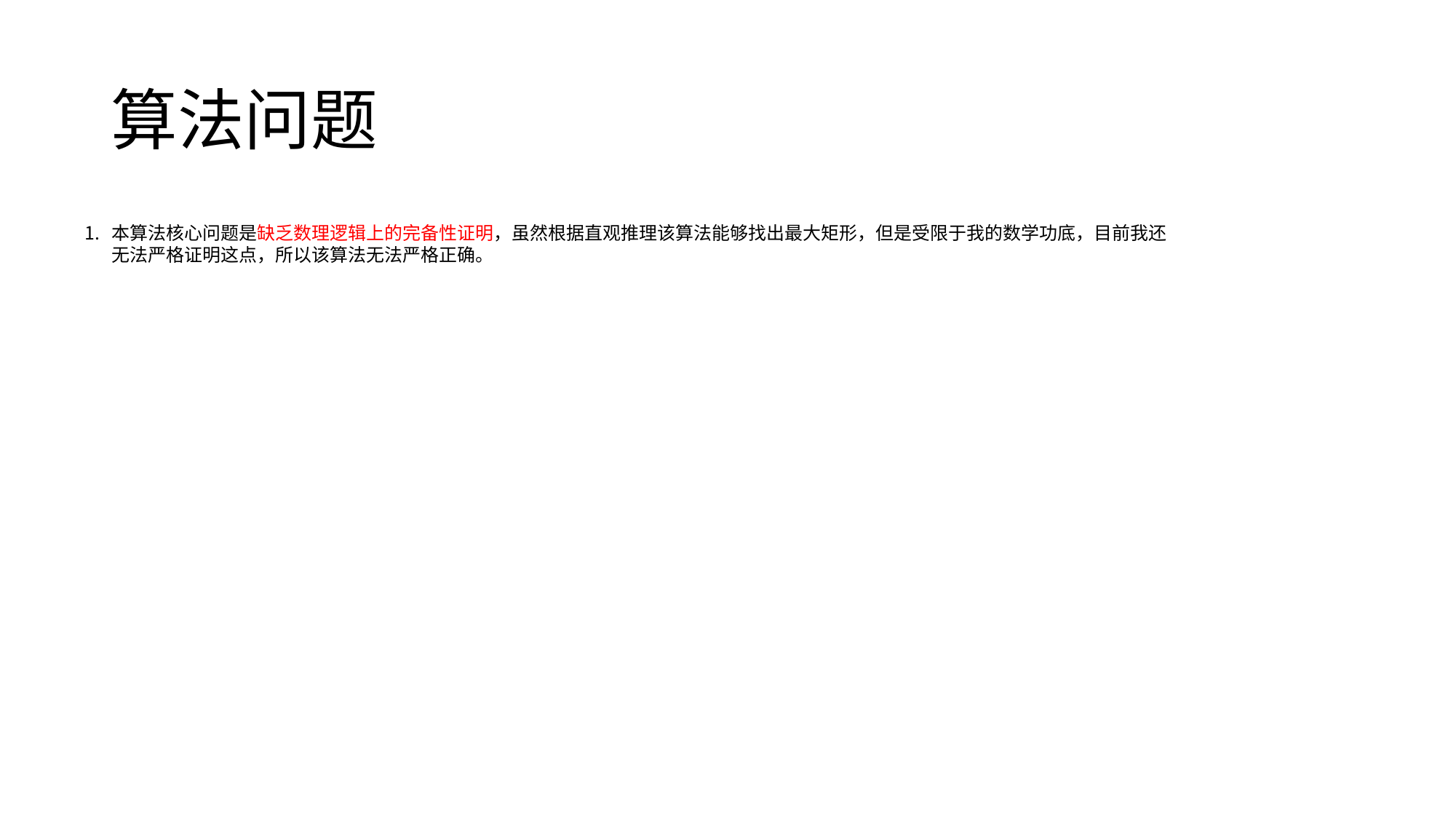

# 算法问题
本算法核心问题是缺乏数理逻辑上的完备性证明，虽然根据直观推理该算法能够找出最大矩形，但是受限于我的数学功底，目前我还无法严格证明这点，所以该算法无法严格正确。